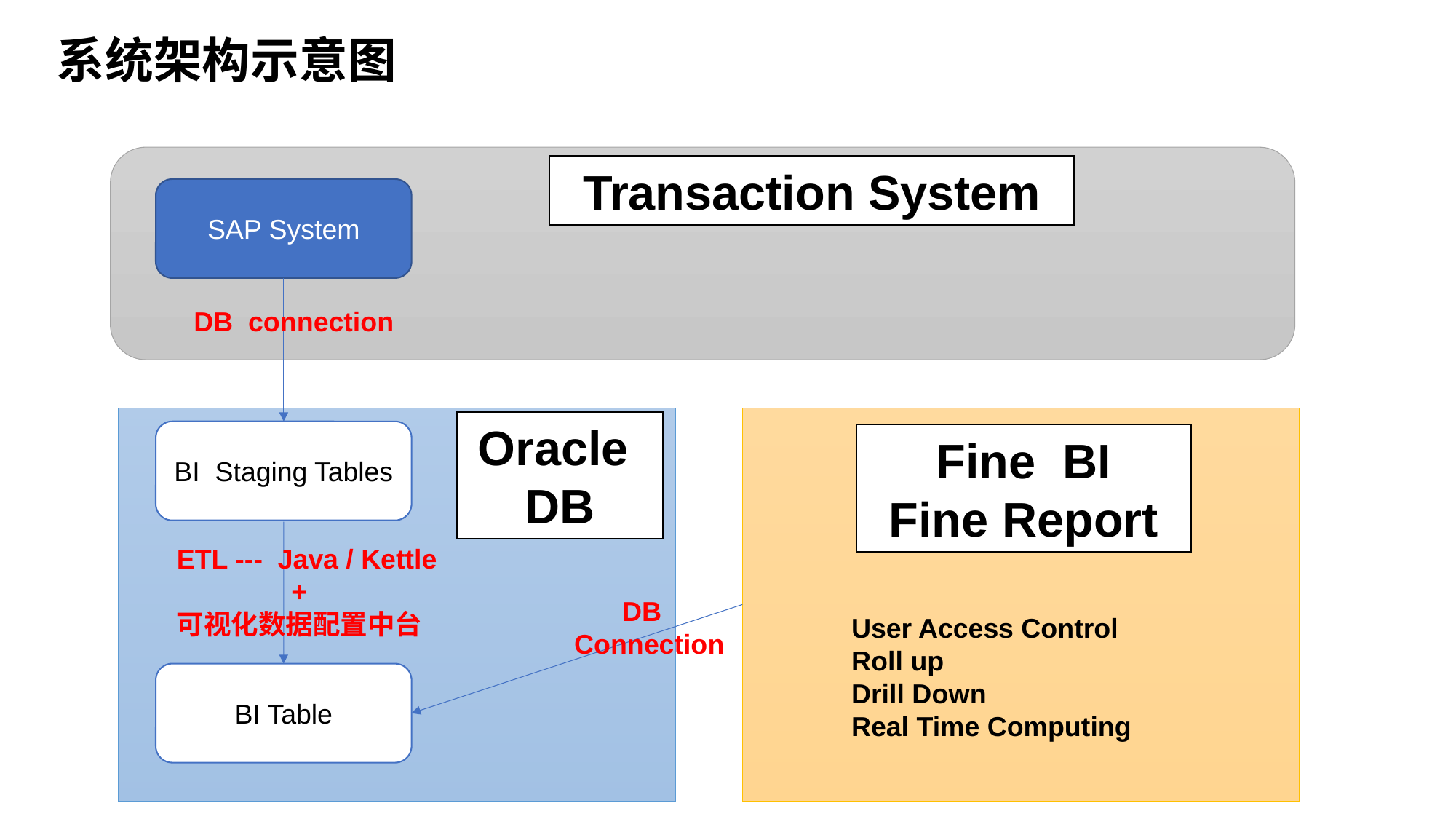

系统架构示意图

Transaction System
SAP System
DB  connection

Oracle  DB
BI  Staging Tables
Fine  BI
Fine Report

ETL ---  Java / Kettle
               +
可视化数据配置中台
DB
Connection
User Access Control
Roll up
Drill Down
Real Time Computing
BI Table